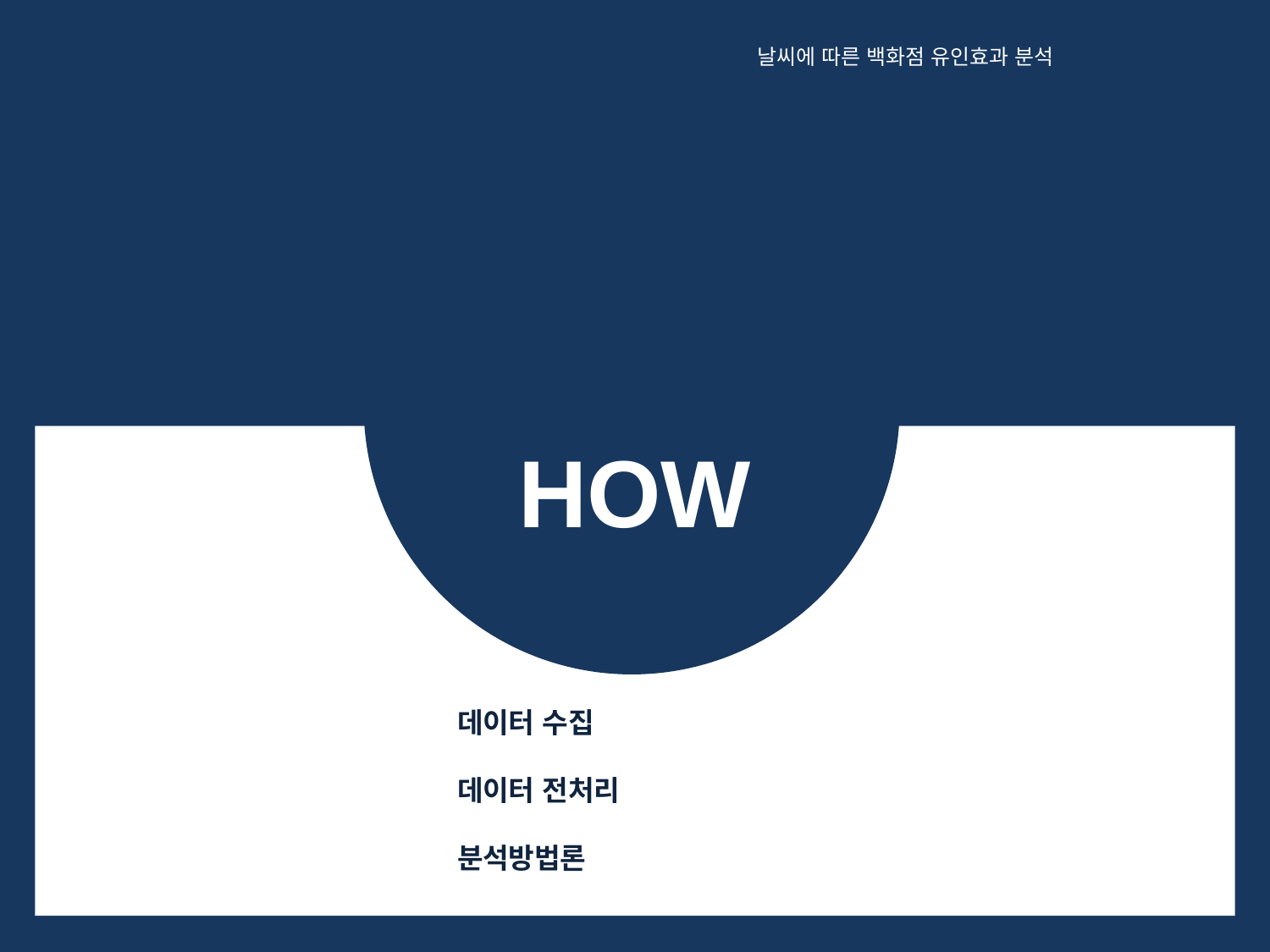

날씨에 따른 백화점 유인효과 분석

HOW
데이터 수집
데이터 전처리
분석방법론